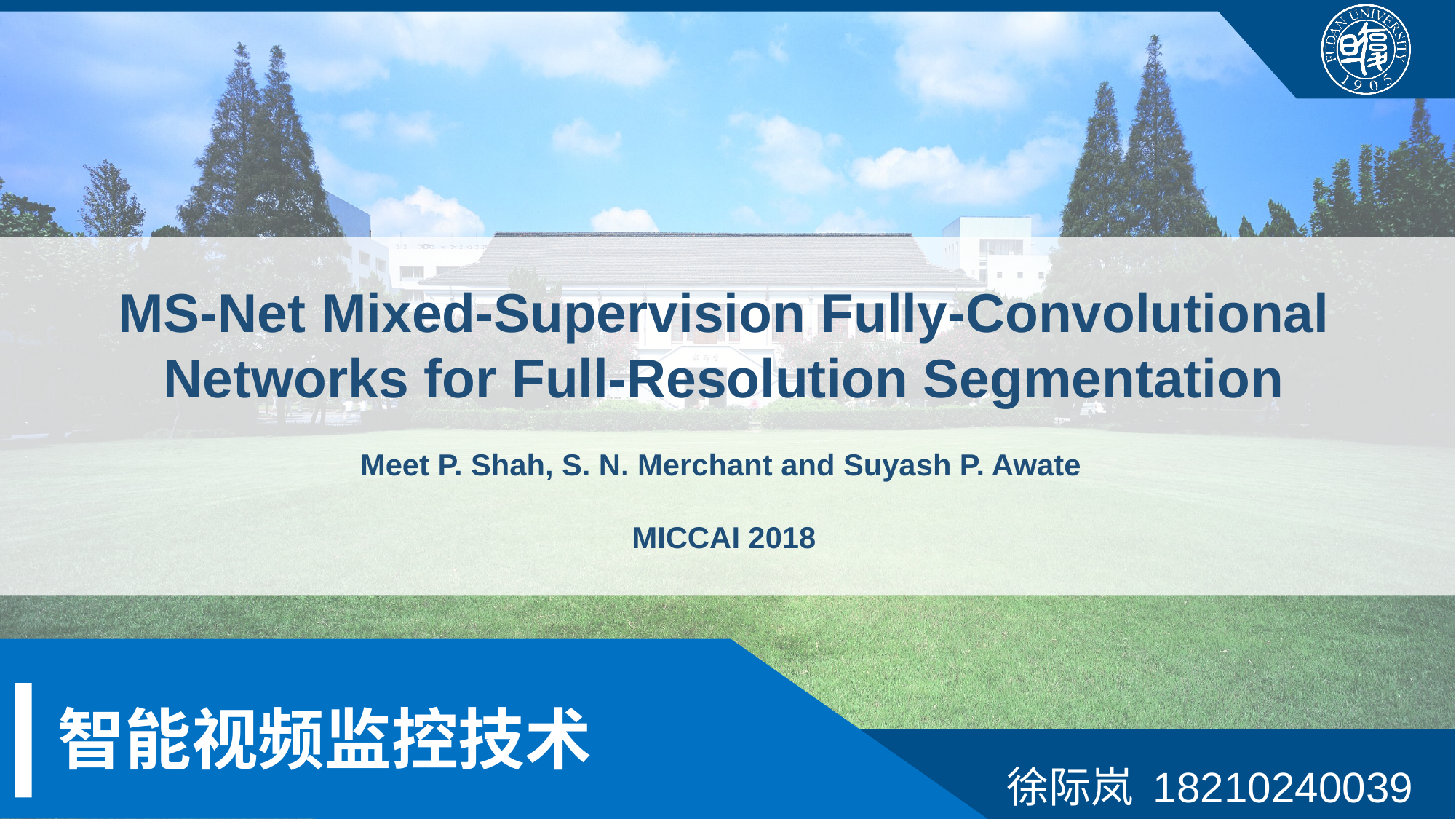

MS-Net Mixed-Supervision Fully-Convolutional Networks for Full-Resolution Segmentation

Meet P. Shah, S. N. Merchant and Suyash P. Awate
MICCAI 2018
# 智能视频监控技术
徐际岚 18210240039